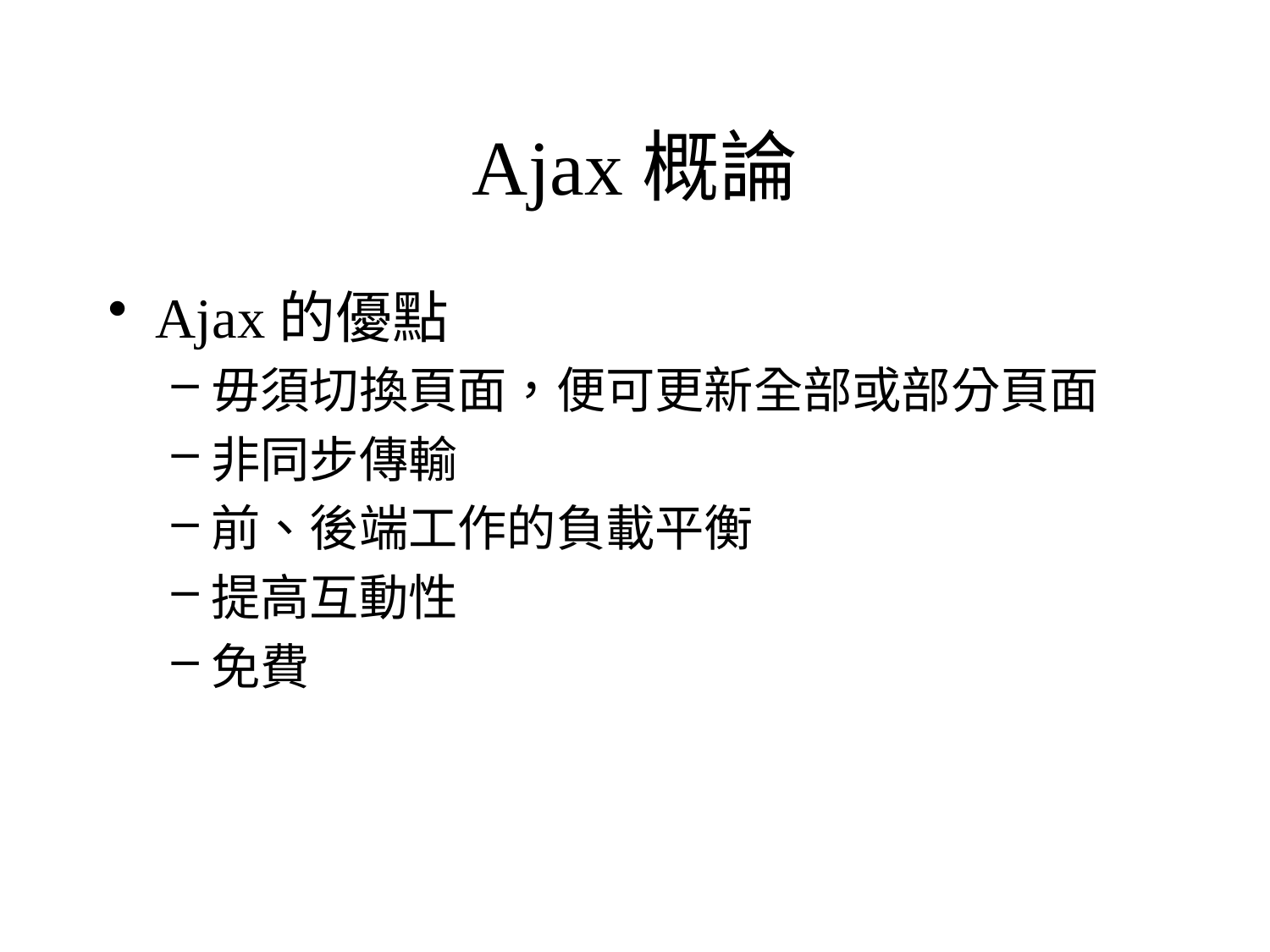

# Ajax概論
Ajax的優點
毋須切換頁面，便可更新全部或部分頁面
非同步傳輸
前、後端工作的負載平衡
提高互動性
免費